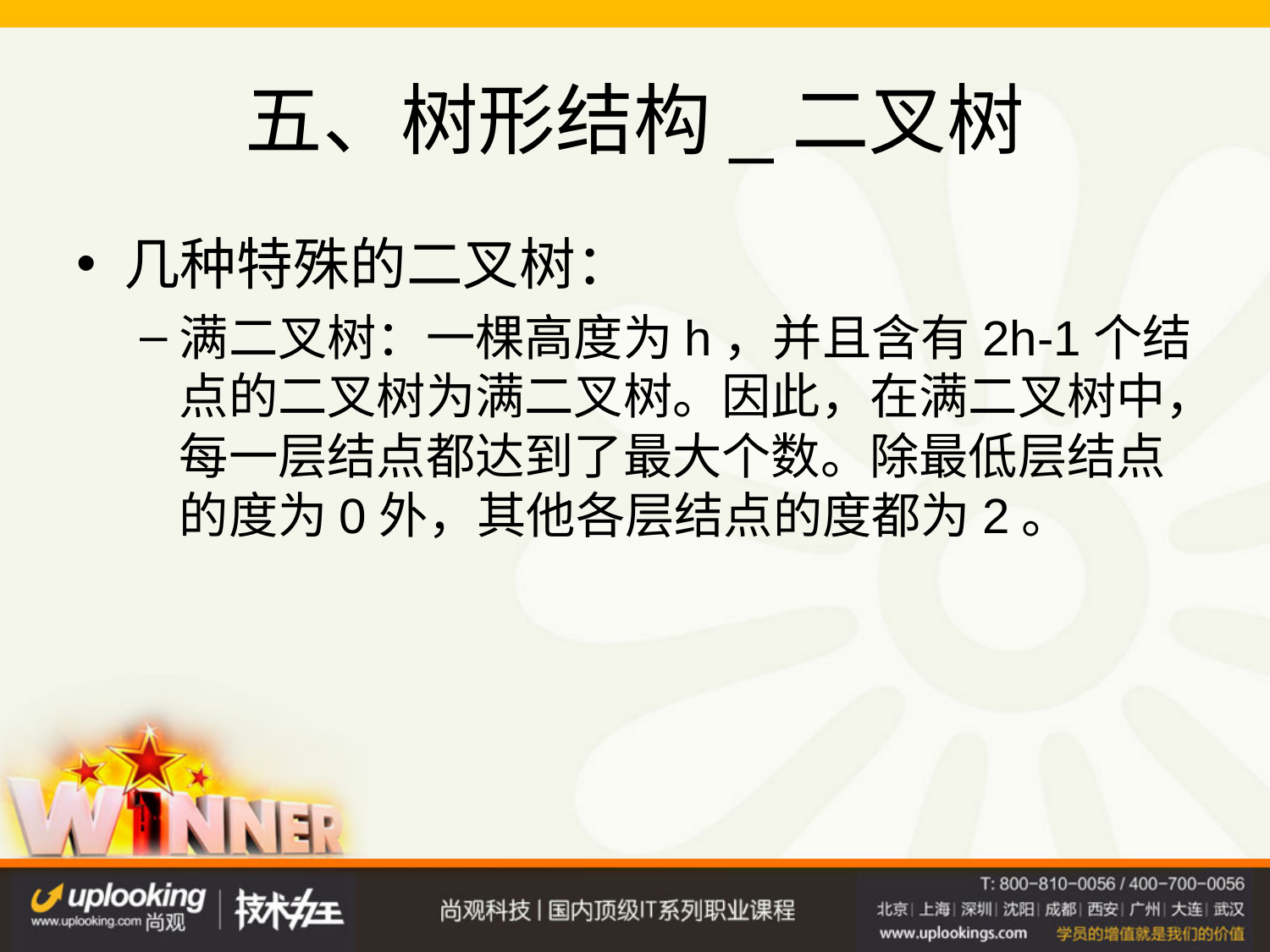

# 五、树形结构_二叉树
几种特殊的二叉树：
满二叉树：一棵高度为h，并且含有2h-1个结点的二叉树为满二叉树。因此，在满二叉树中，每一层结点都达到了最大个数。除最低层结点的度为0外，其他各层结点的度都为2。